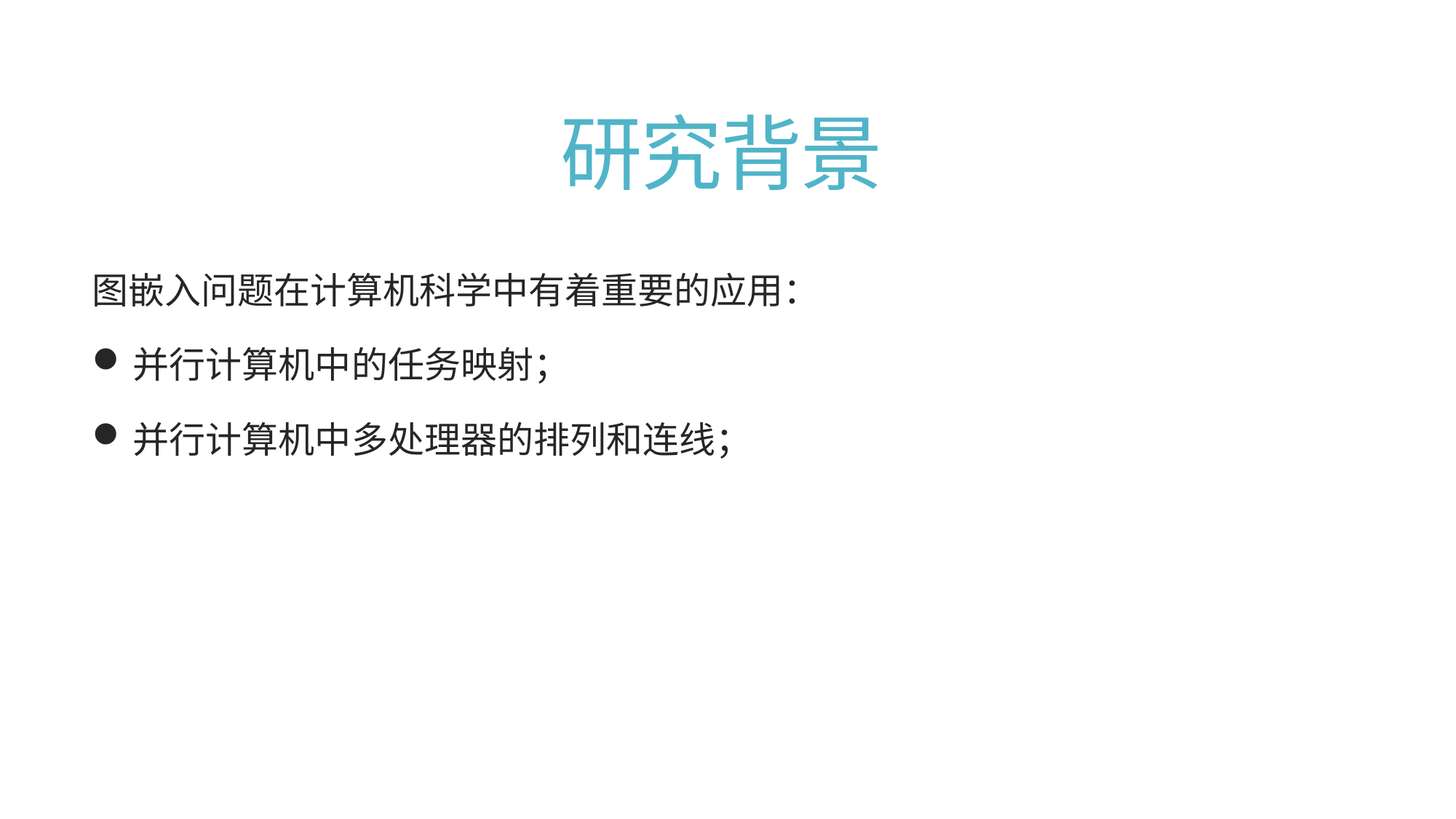

# 研究背景
图嵌入问题在计算机科学中有着重要的应用：
并行计算机中的任务映射；
并行计算机中多处理器的排列和连线；